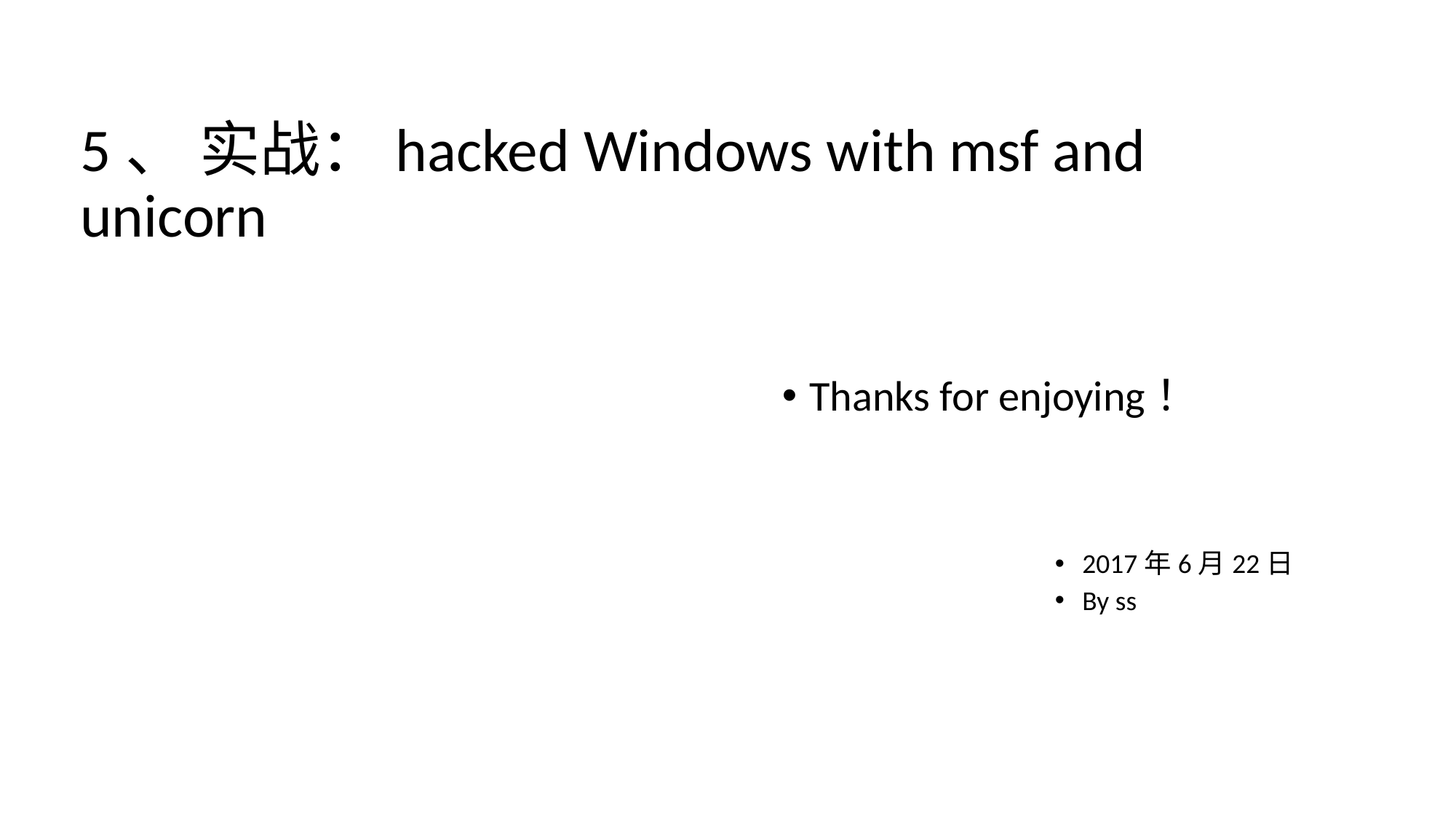

# 5、 实战：hacked Windows with msf and unicorn
Thanks for enjoying！

2017年6月22日
By ss